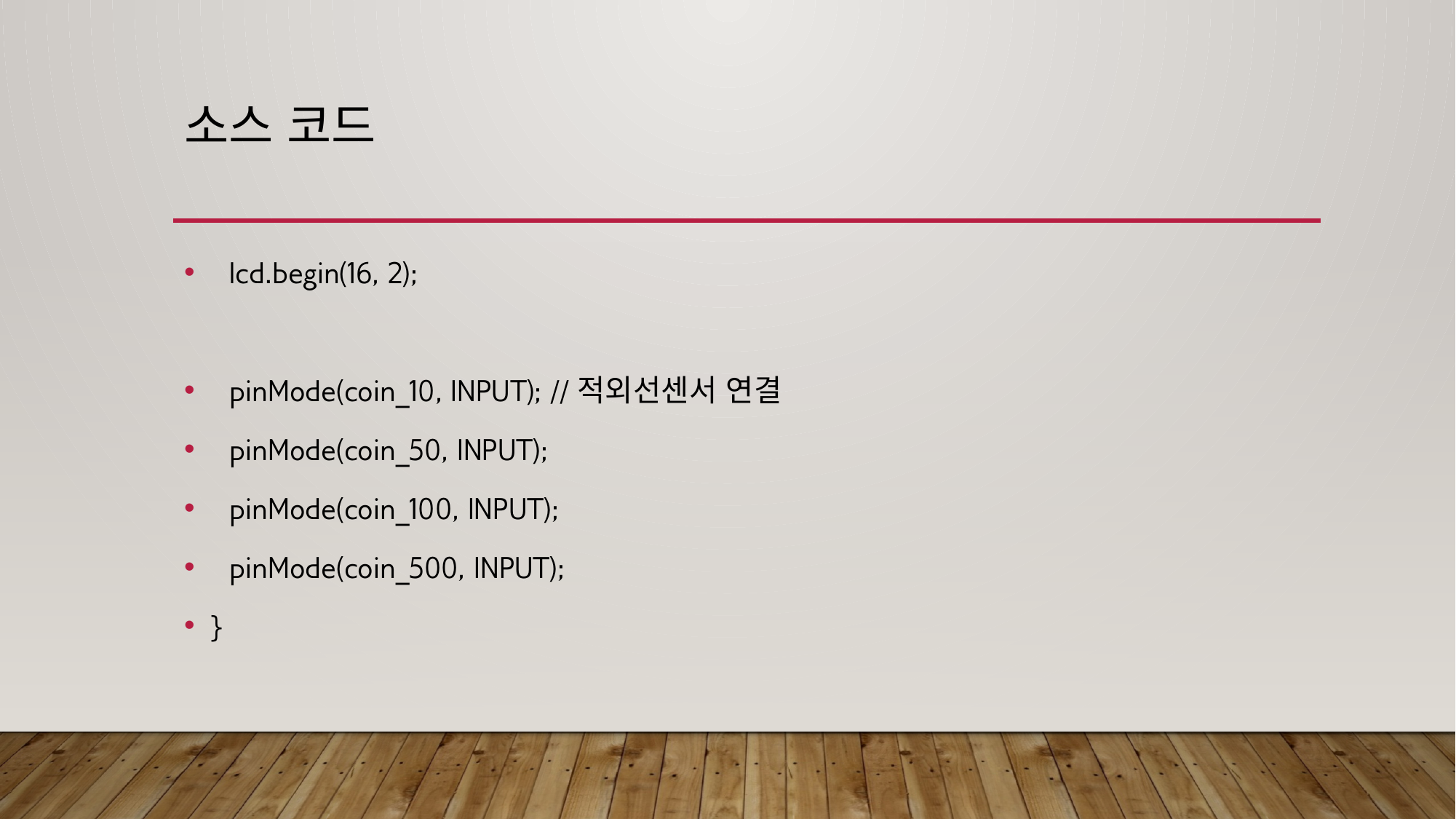

# 소스 코드
  lcd.begin(16, 2);

  pinMode(coin_10, INPUT); //적외선센서 연결
  pinMode(coin_50, INPUT);
  pinMode(coin_100, INPUT);
  pinMode(coin_500, INPUT);
}